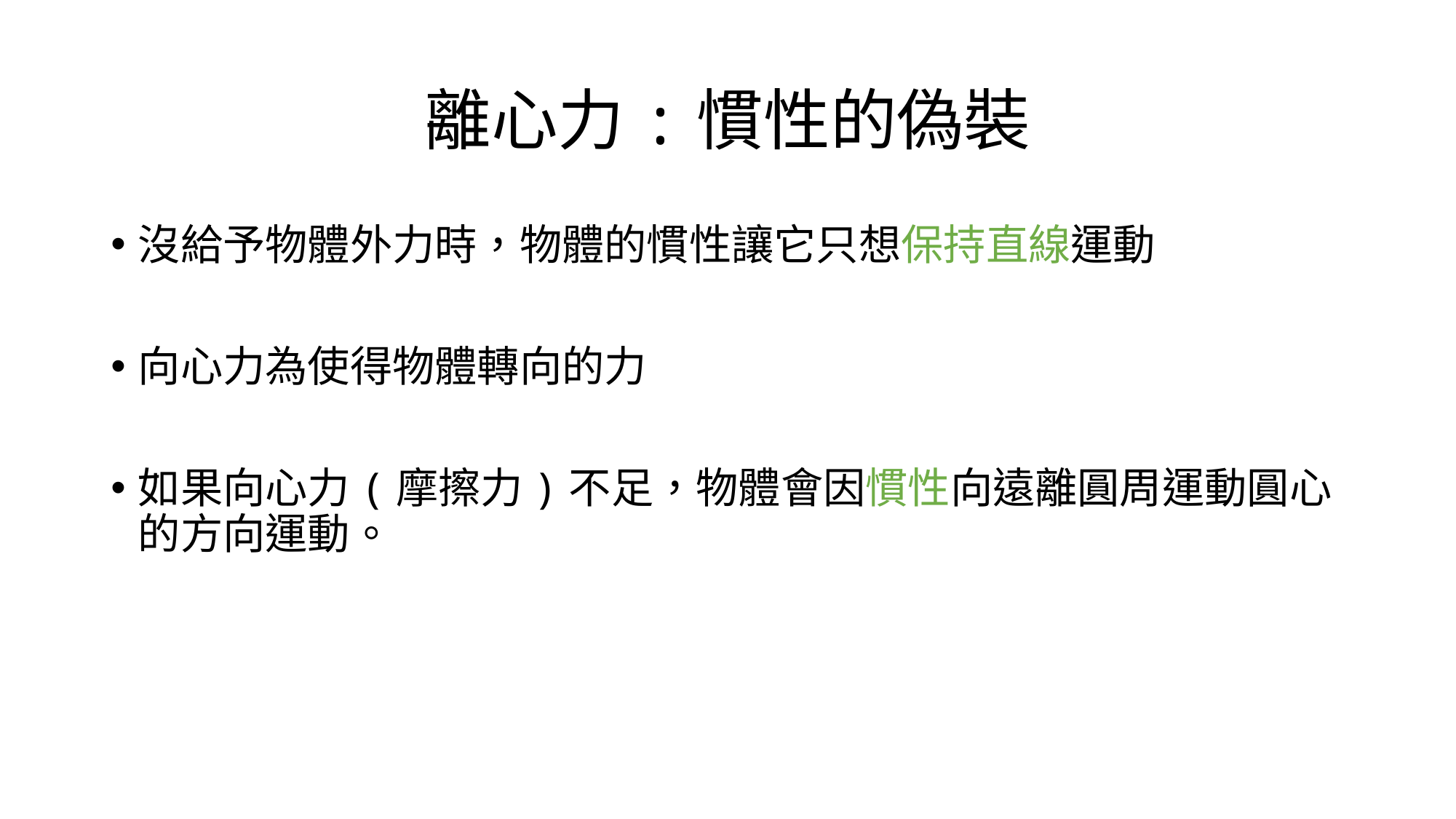

# 離心力:慣性的偽裝
沒給予物體外力時，物體的慣性讓它只想保持直線運動

向心力為使得物體轉向的力

如果向心力(摩擦力)不足，物體會因慣性向遠離圓周運動圓心的方向運動。